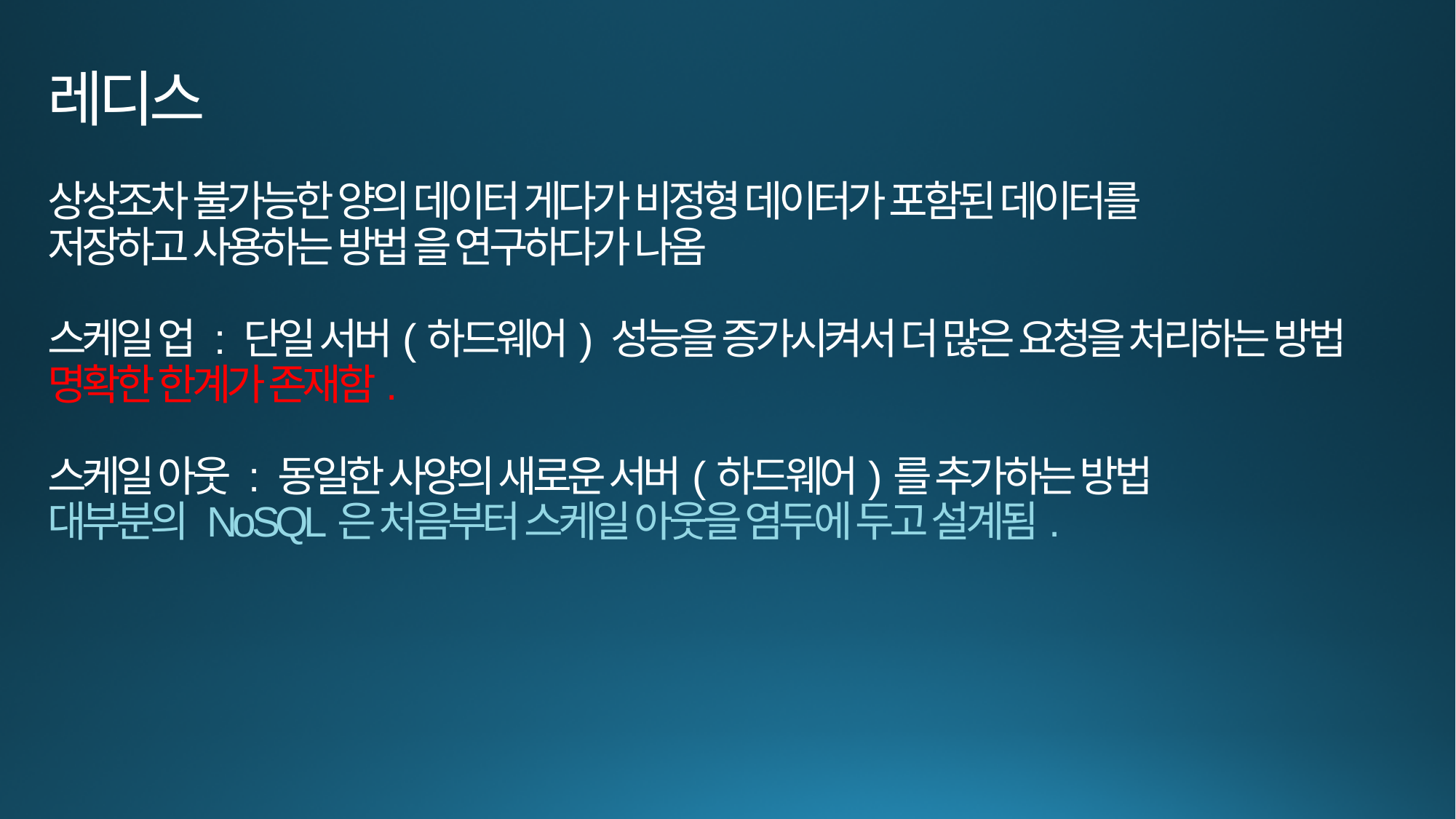

# 레디스 상상조차 불가능한 양의 데이터 게다가 비정형 데이터가 포함된 데이터를 저장하고 사용하는 방법 을 연구하다가 나옴 스케일 업 : 단일 서버(하드웨어) 성능을 증가시켜서 더 많은 요청을 처리하는 방법 명확한 한계가 존재함. 스케일 아웃 : 동일한 사양의 새로운 서버(하드웨어)를 추가하는 방법 대부분의 NoSQL은 처음부터 스케일 아웃을 염두에 두고 설계됨.